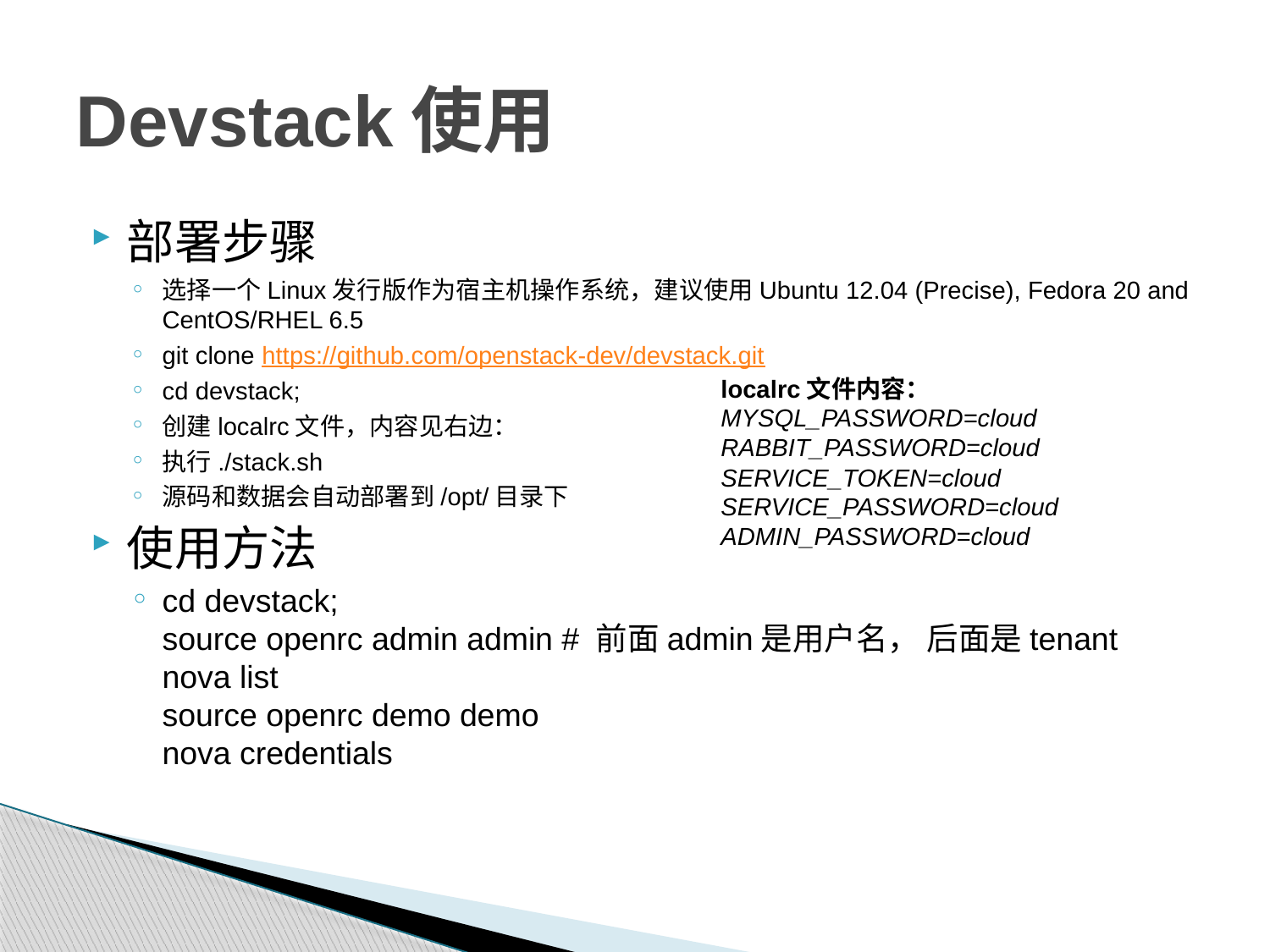

# Devstack使用
部署步骤
选择一个Linux发行版作为宿主机操作系统，建议使用Ubuntu 12.04 (Precise), Fedora 20 and CentOS/RHEL 6.5
git clone https://github.com/openstack-dev/devstack.git
cd devstack;
创建localrc文件，内容见右边：
执行./stack.sh
源码和数据会自动部署到/opt/目录下
使用方法
cd devstack;
source openrc admin admin # 前面admin是用户名， 后面是tenant
nova list 
source openrc demo demo
nova credentials

localrc文件内容：
MYSQL_PASSWORD=cloud
RABBIT_PASSWORD=cloud
SERVICE_TOKEN=cloud
SERVICE_PASSWORD=cloud
ADMIN_PASSWORD=cloud